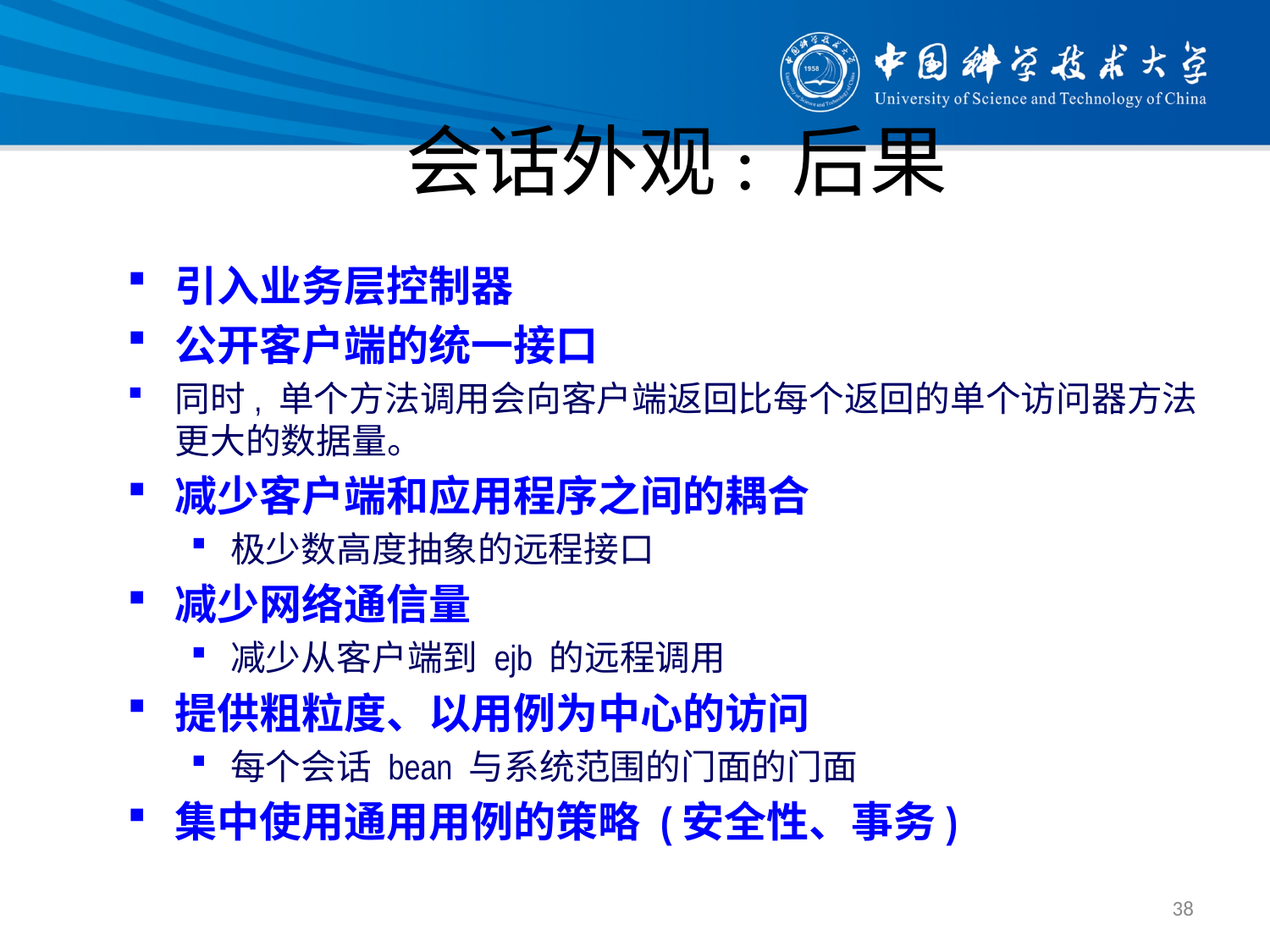

# 会话外观: 后果
引入业务层控制器
公开客户端的统一接口
同时, 单个方法调用会向客户端返回比每个返回的单个访问器方法更大的数据量。
减少客户端和应用程序之间的耦合
极少数高度抽象的远程接口
减少网络通信量
减少从客户端到 ejb 的远程调用
提供粗粒度、以用例为中心的访问
每个会话 bean 与系统范围的门面的门面
集中使用通用用例的策略 (安全性、事务)
38